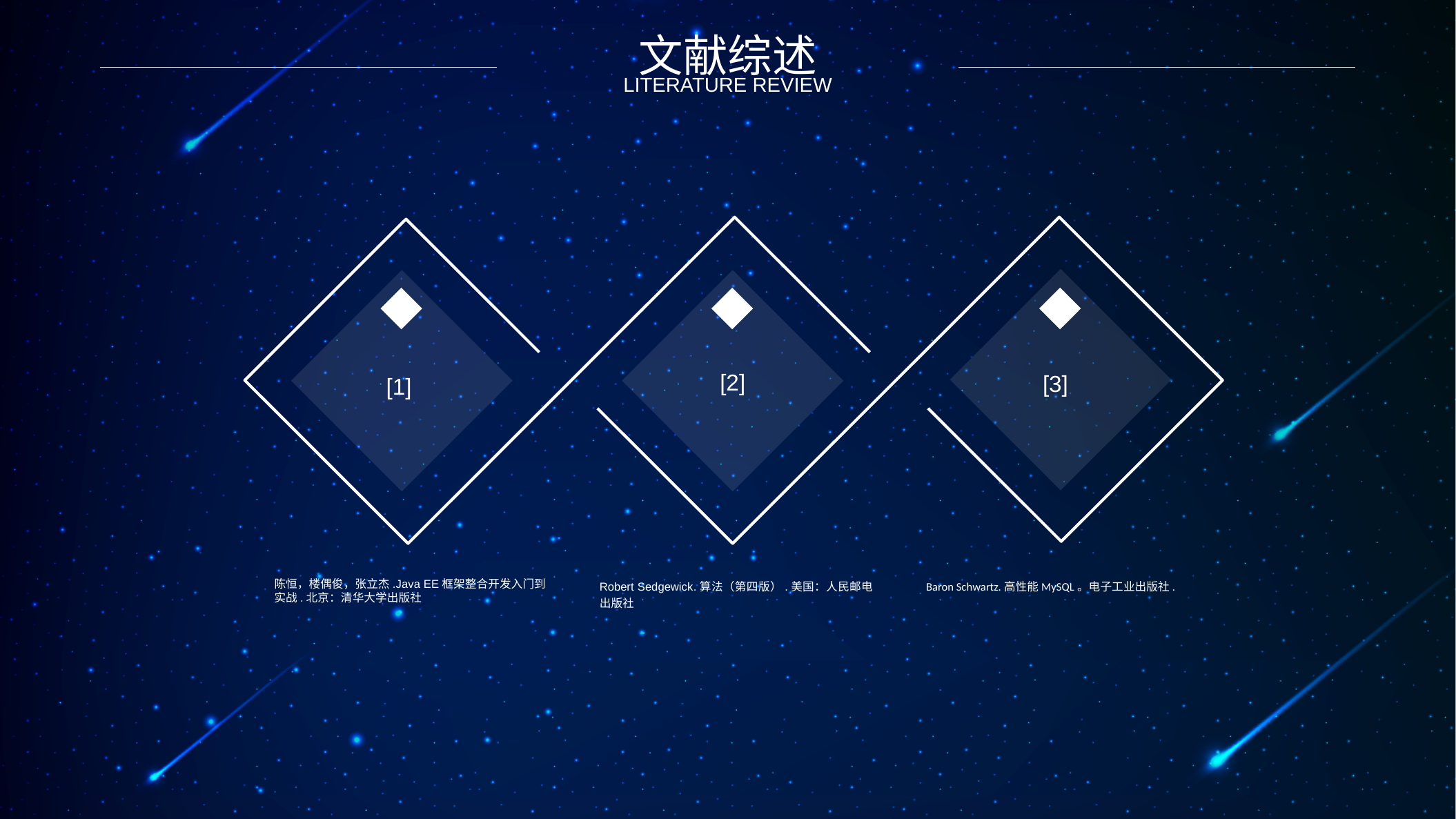

文献综述
LITERATURE REVIEW

1
3
2

[2]
[3]
[1]
陈恒，楼偶俊，张立杰.Java EE框架整合开发入门到实战.北京：清华大学出版社
Robert Sedgewick.算法（第四版）.美国：人民邮电出版社
Baron Schwartz.高性能MySQL。电子工业出版社.